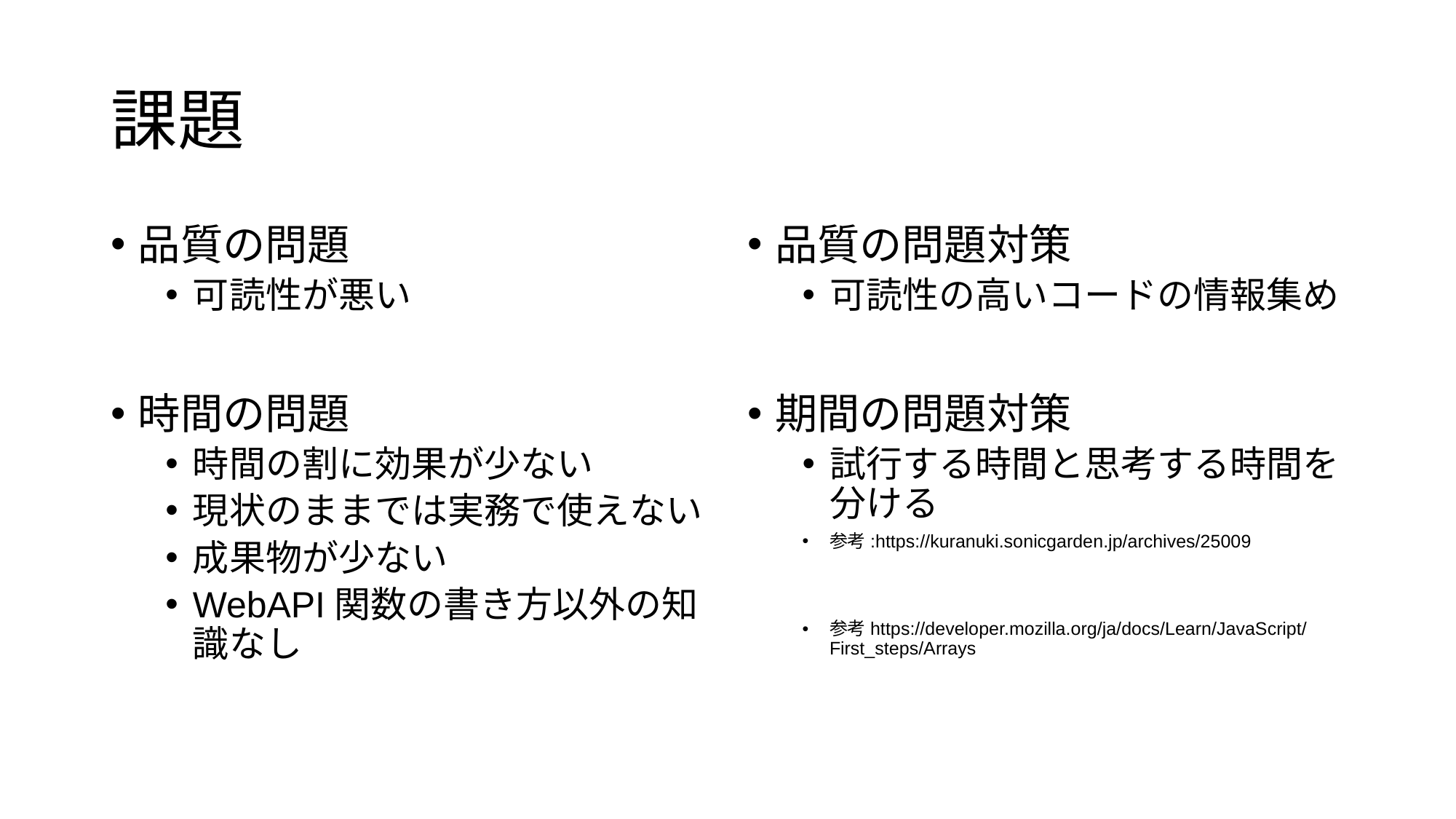

# 課題
品質の問題
可読性が悪い

時間の問題
時間の割に効果が少ない
現状のままでは実務で使えない
成果物が少ない
WebAPI関数の書き方以外の知識なし

品質の問題対策
可読性の高いコードの情報集め

期間の問題対策
試行する時間と思考する時間を分ける
参考:https://kuranuki.sonicgarden.jp/archives/25009

参考https://developer.mozilla.org/ja/docs/Learn/JavaScript/First_steps/Arrays